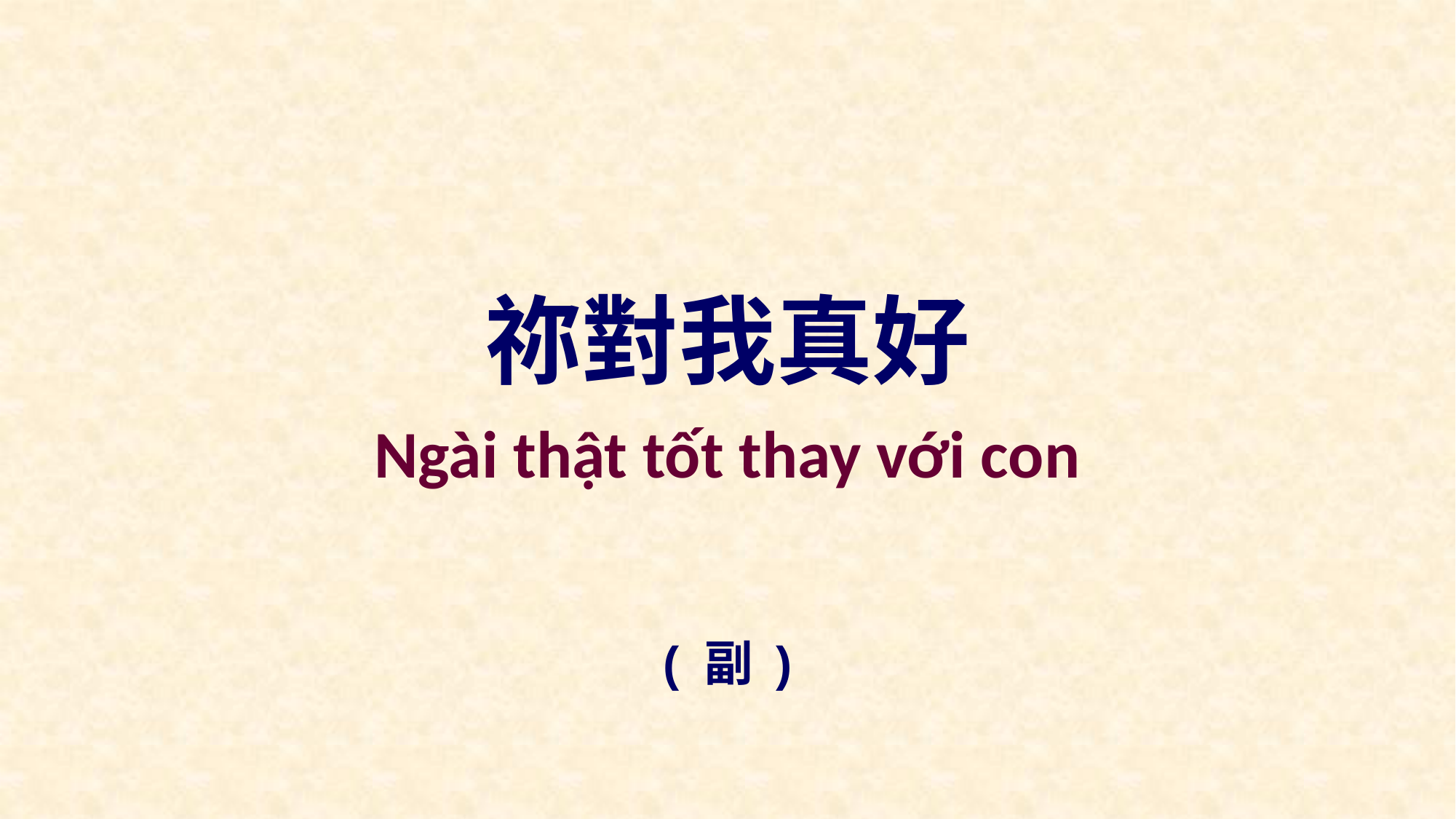

祢對我真好
Ngài thật tốt thay với con
( 副 )